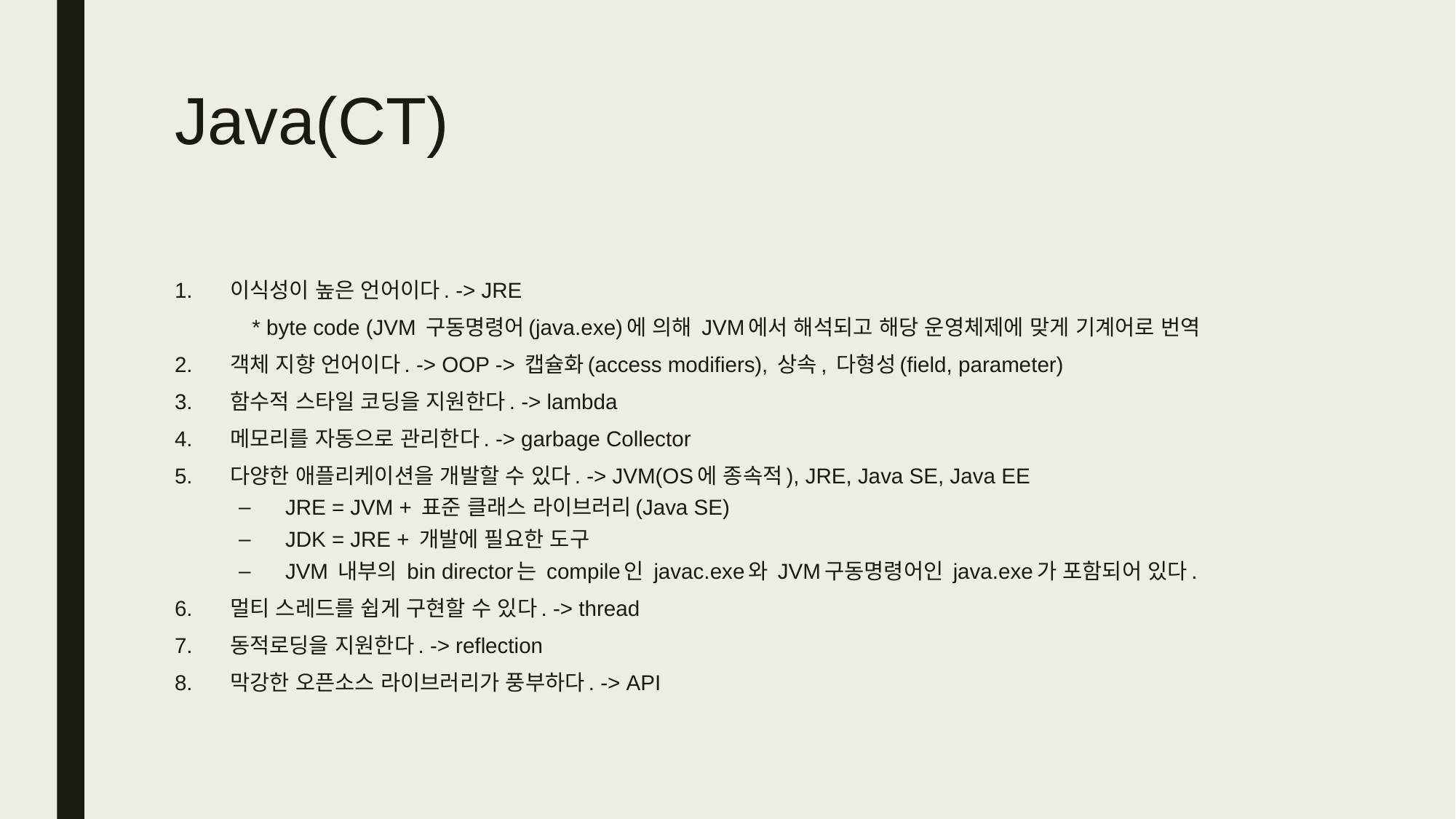

# Java(CT)
이식성이 높은 언어이다. -> JRE
	* byte code (JVM 구동명령어(java.exe)에 의해 JVM에서 해석되고 해당 운영체제에 맞게 기계어로 번역
객체 지향 언어이다. -> OOP -> 캡슐화(access modifiers), 상속, 다형성(field, parameter)
함수적 스타일 코딩을 지원한다. -> lambda
메모리를 자동으로 관리한다. -> garbage Collector
다양한 애플리케이션을 개발할 수 있다. -> JVM(OS에 종속적), JRE, Java SE, Java EE
JRE = JVM + 표준 클래스 라이브러리(Java SE)
JDK = JRE + 개발에 필요한 도구
JVM 내부의 bin director는 compile인 javac.exe와 JVM구동명령어인 java.exe가 포함되어 있다.
멀티 스레드를 쉽게 구현할 수 있다. -> thread
동적로딩을 지원한다. -> reflection
막강한 오픈소스 라이브러리가 풍부하다. -> API